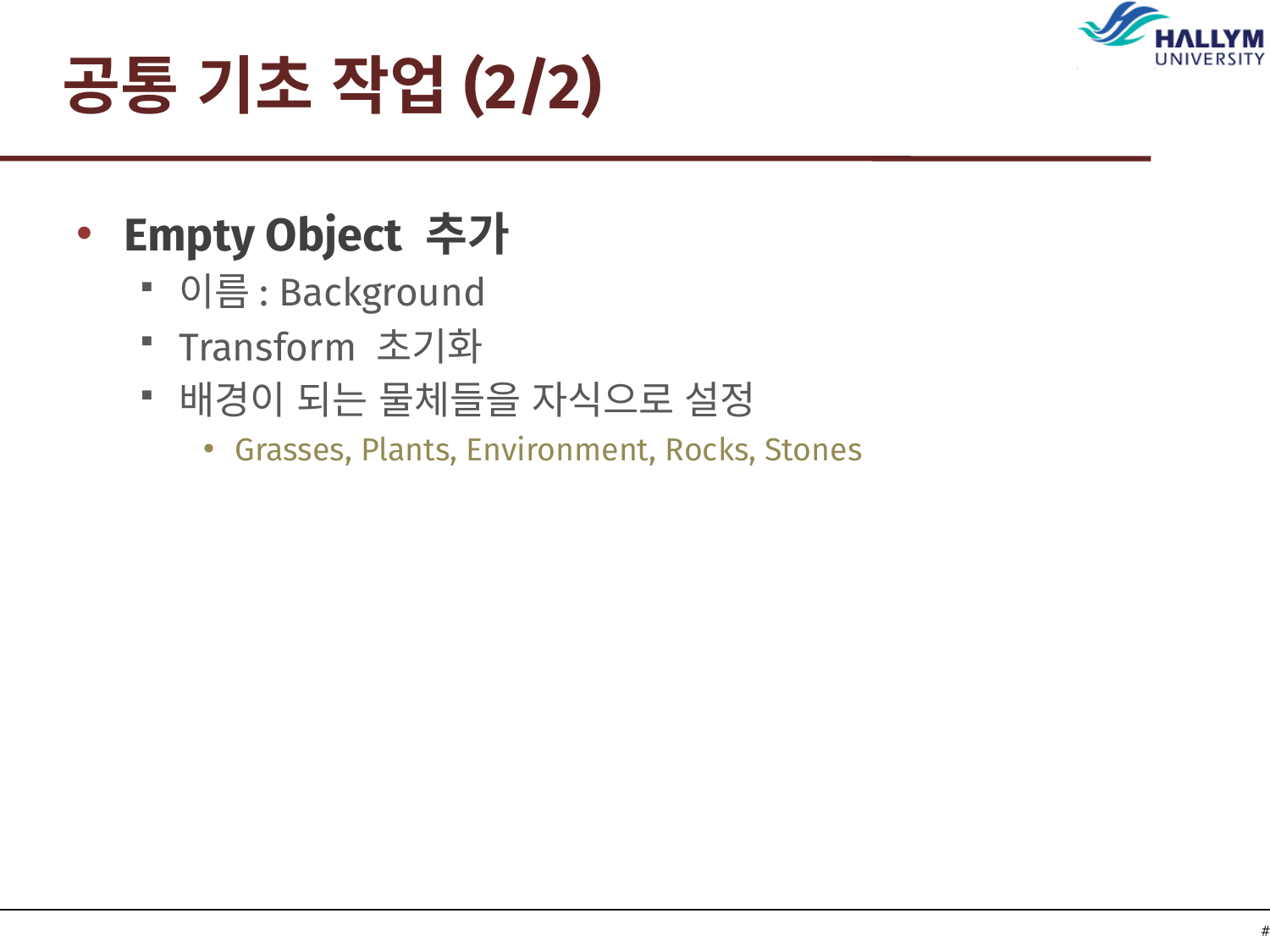

# 공통 기초 작업(2/2)
Empty Object 추가
이름: Background
Transform 초기화
배경이 되는 물체들을 자식으로 설정
Grasses, Plants, Environment, Rocks, Stones